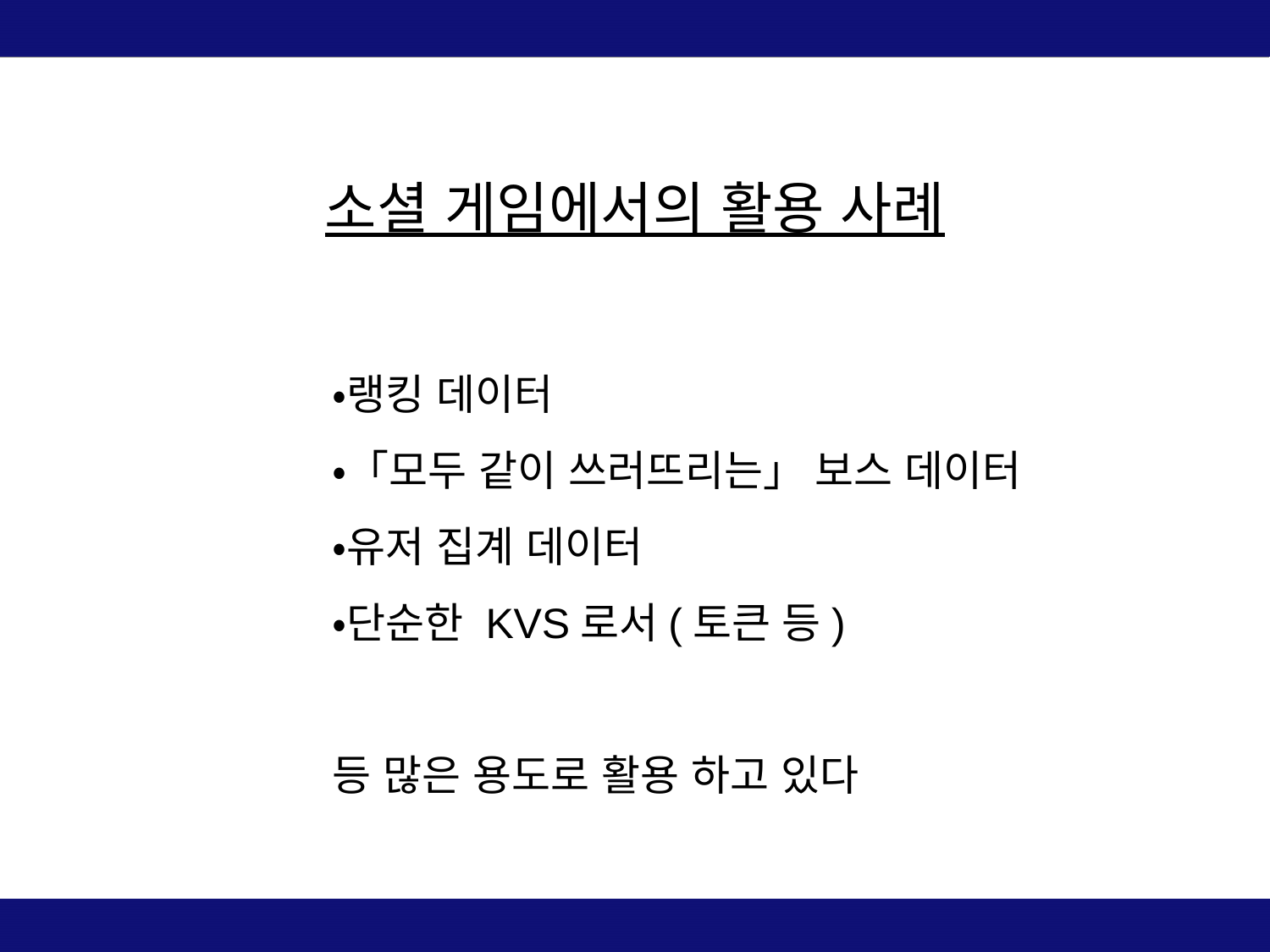

소셜 게임에서의 활용 사례
・랭킹 데이터
・「모두 같이 쓰러뜨리는」 보스 데이터
・유저 집계 데이터
・단순한 KVS로서(토큰 등)

등 많은 용도로 활용 하고 있다